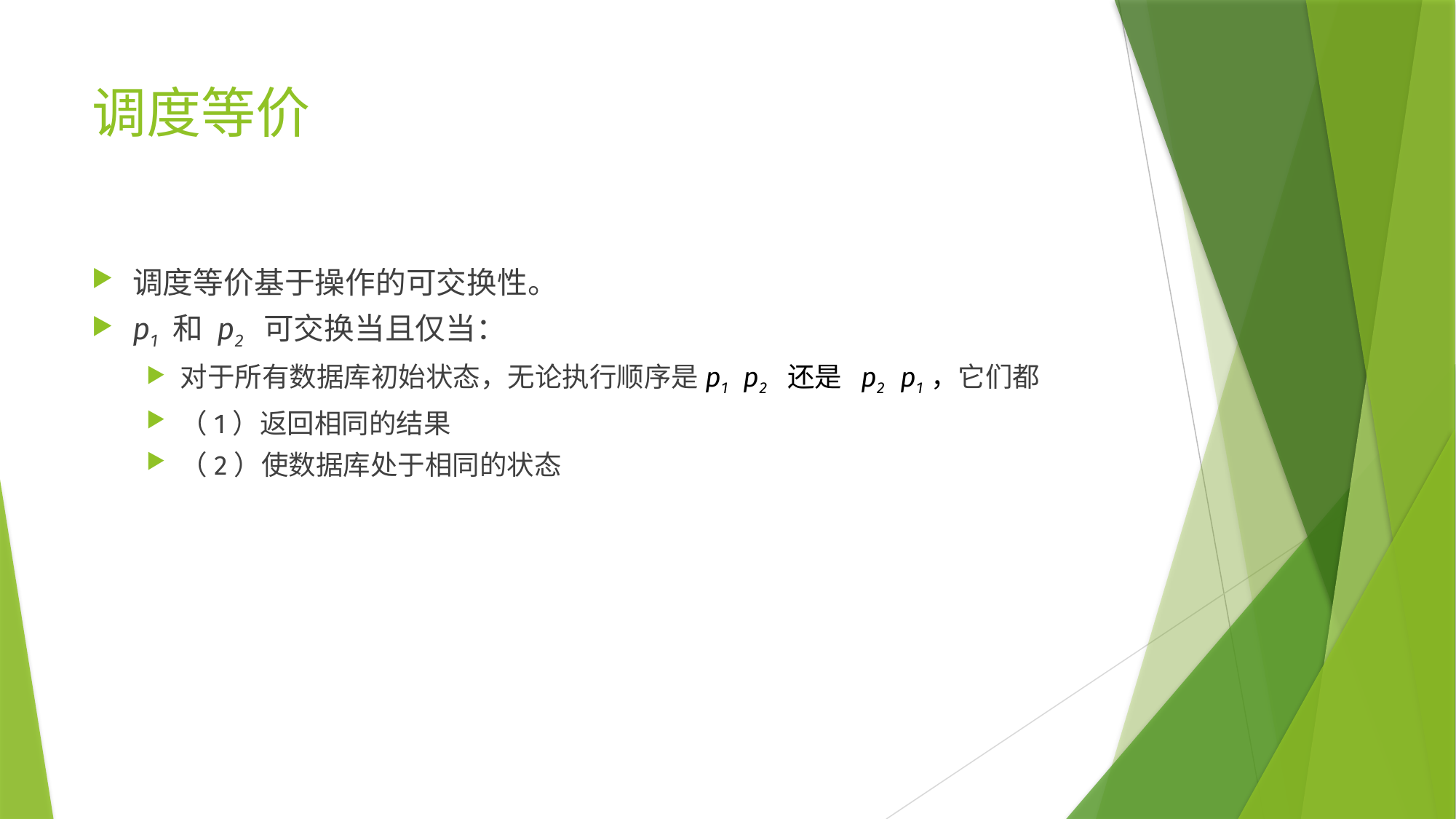

# 调度等价
调度等价基于操作的可交换性。
p1 和 p2  可交换当且仅当：
对于所有数据库初始状态，无论执行顺序是p1   p2    还是  p2   p1 ，它们都
（1）返回相同的结果
（2）使数据库处于相同的状态